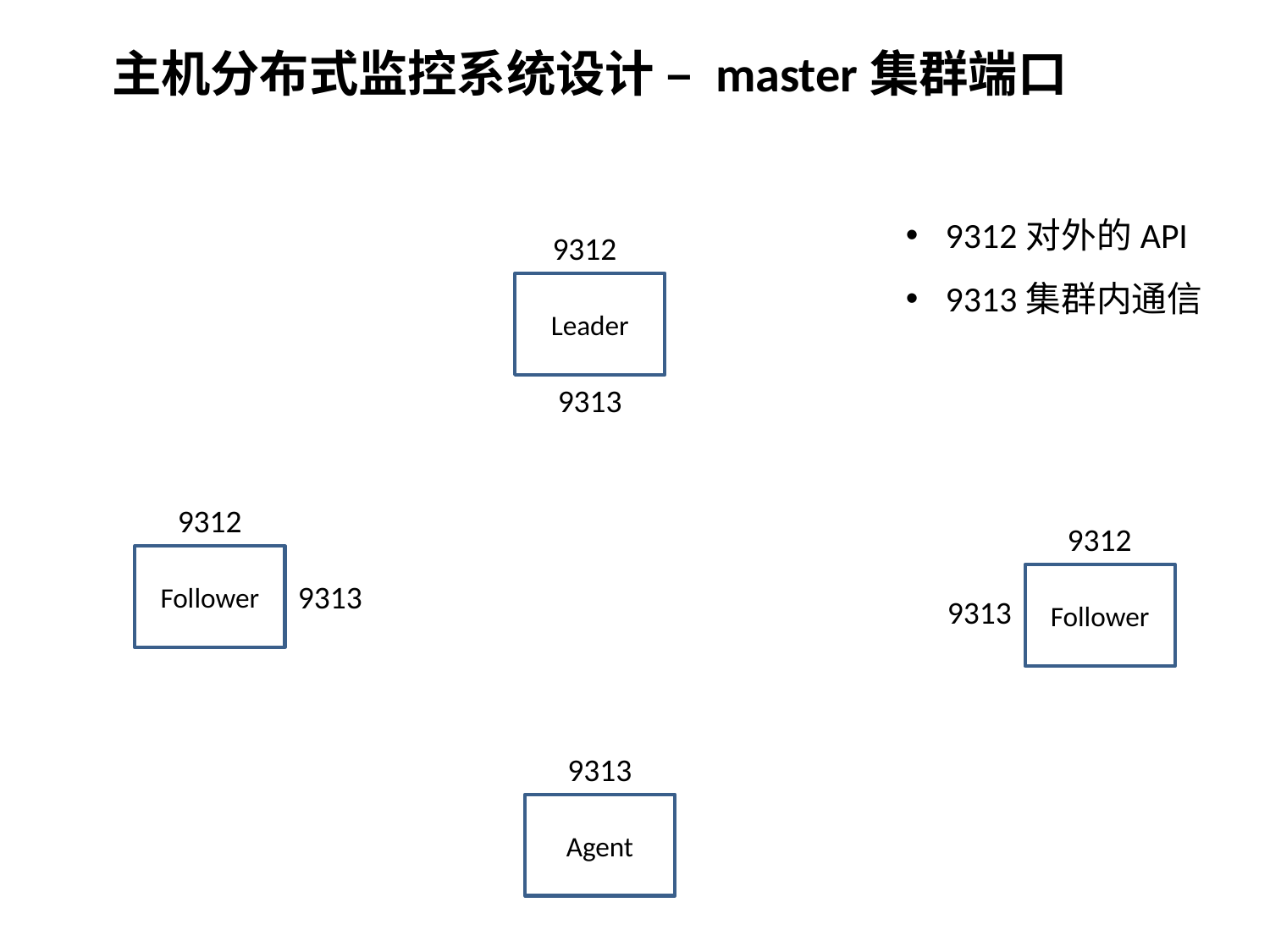

主机分布式监控系统设计 – master集群端口
9312对外的API
9313集群内通信
9312
Leader
9313
9312
9312
Follower
Follower
9313
9313
9313
Agent